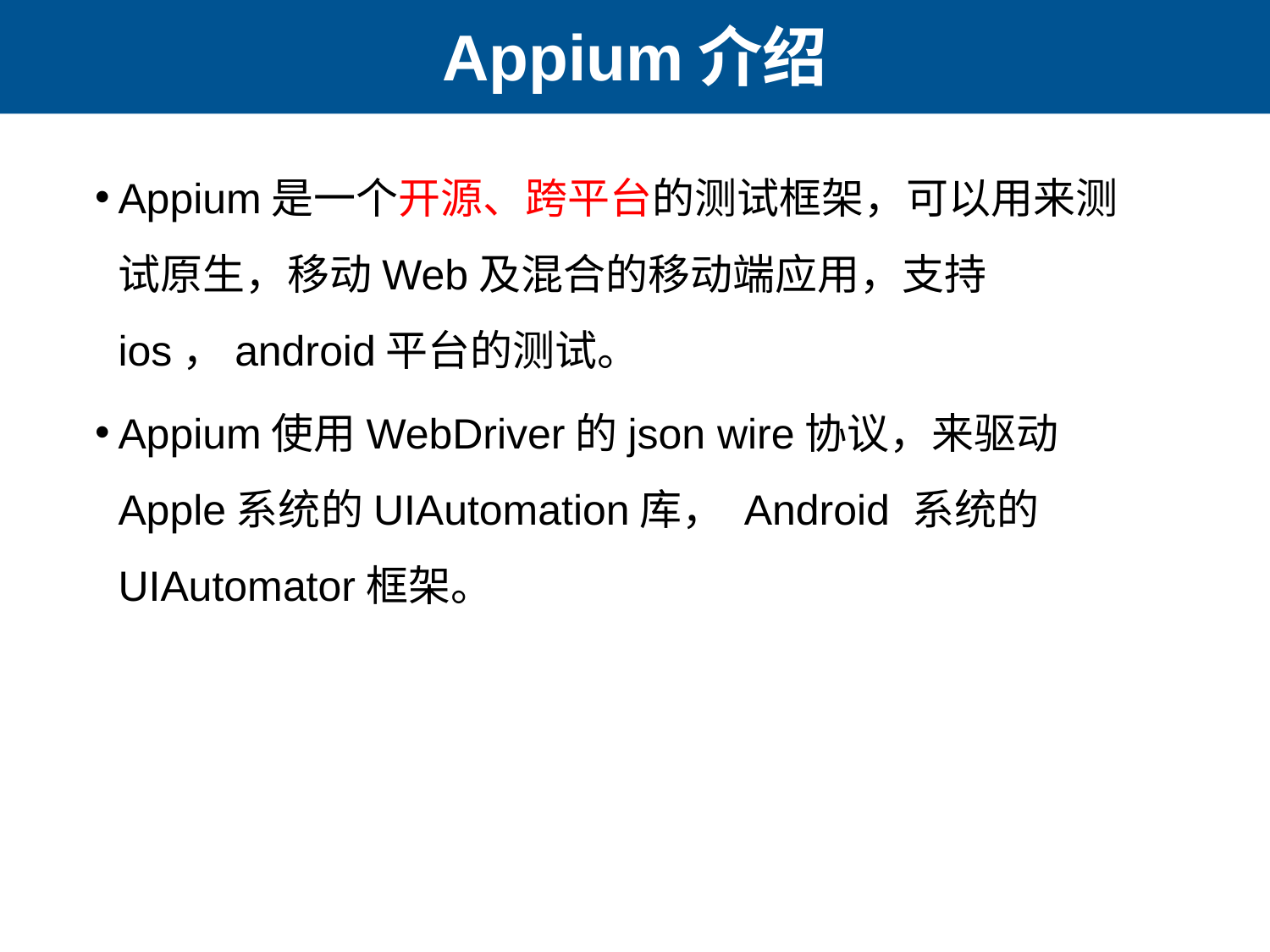

# Appium介绍
Appium是一个开源、跨平台的测试框架，可以用来测试原生，移动Web及混合的移动端应用，支持ios，android平台的测试。
Appium使用WebDriver的json wire协议，来驱动Apple系统的UIAutomation库， Android 系统的UIAutomator框架。